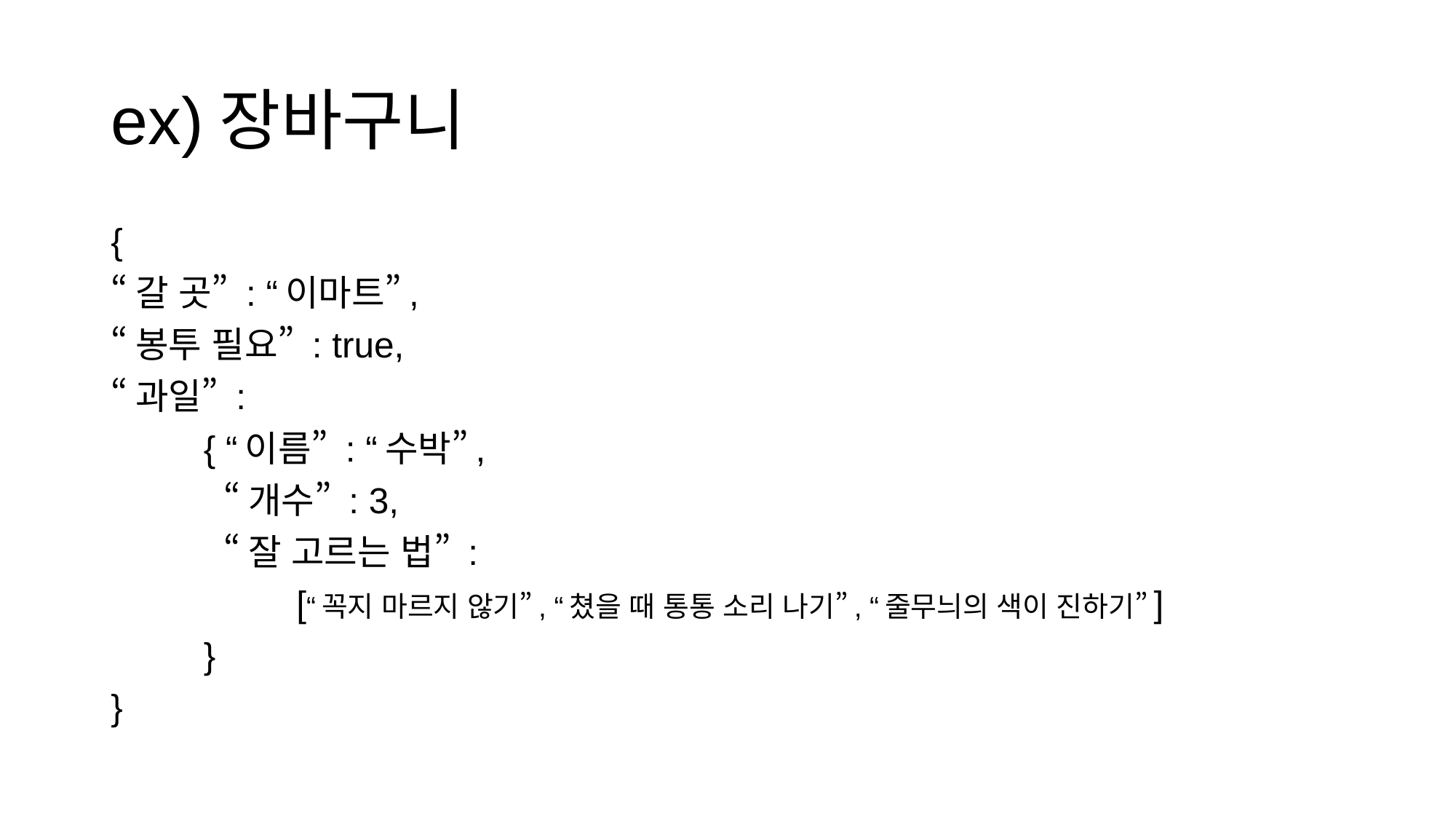

# ex)장바구니
{
“갈 곳” : “이마트”,
“봉투 필요” : true,
“과일” :
	{ “이름” : “수박”,
	  “개수” : 3,
	  “잘 고르는 법” :
		[“꼭지 마르지 않기”, “쳤을 때 통통 소리 나기”, “줄무늬의 색이 진하기”]
	}
}